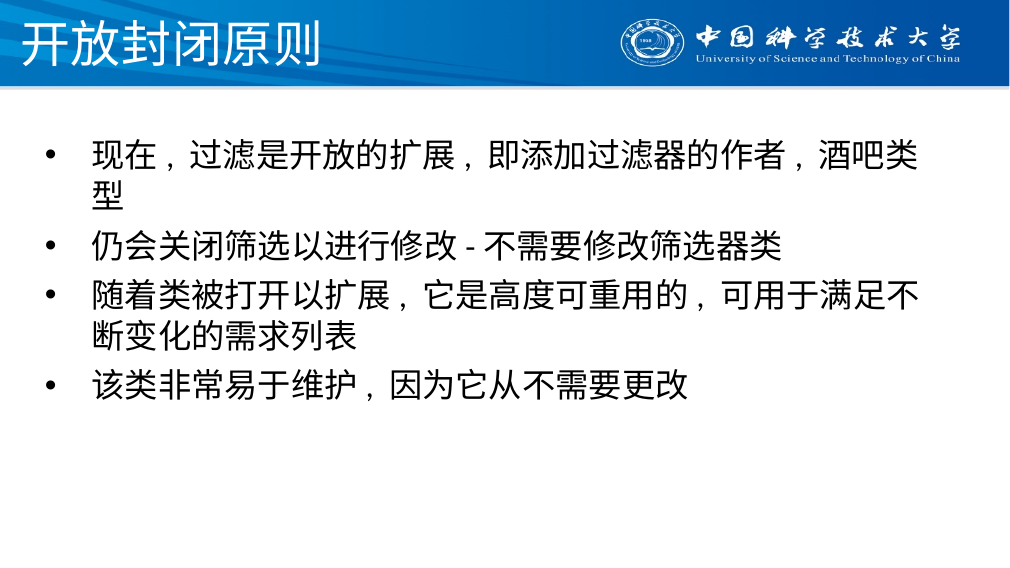

# 开放封闭原则
现在, 过滤是开放的扩展, 即添加过滤器的作者, 酒吧类型
仍会关闭筛选以进行修改-不需要修改筛选器类
随着类被打开以扩展, 它是高度可重用的, 可用于满足不断变化的需求列表
该类非常易于维护, 因为它从不需要更改